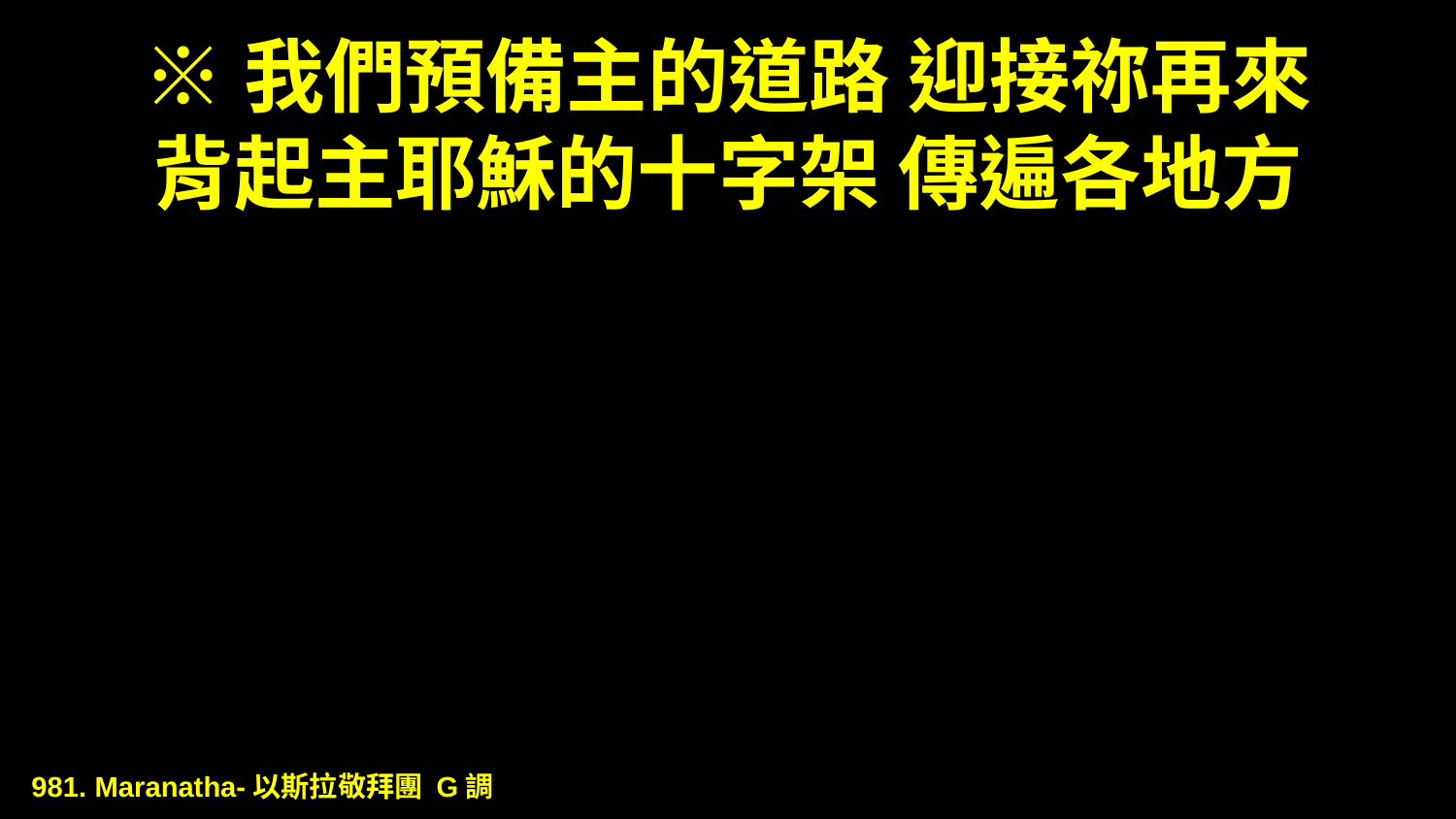

# ※我們預備主的道路 迎接祢再來 背起主耶穌的十字架 傳遍各地方
981. Maranatha-以斯拉敬拜團 G調